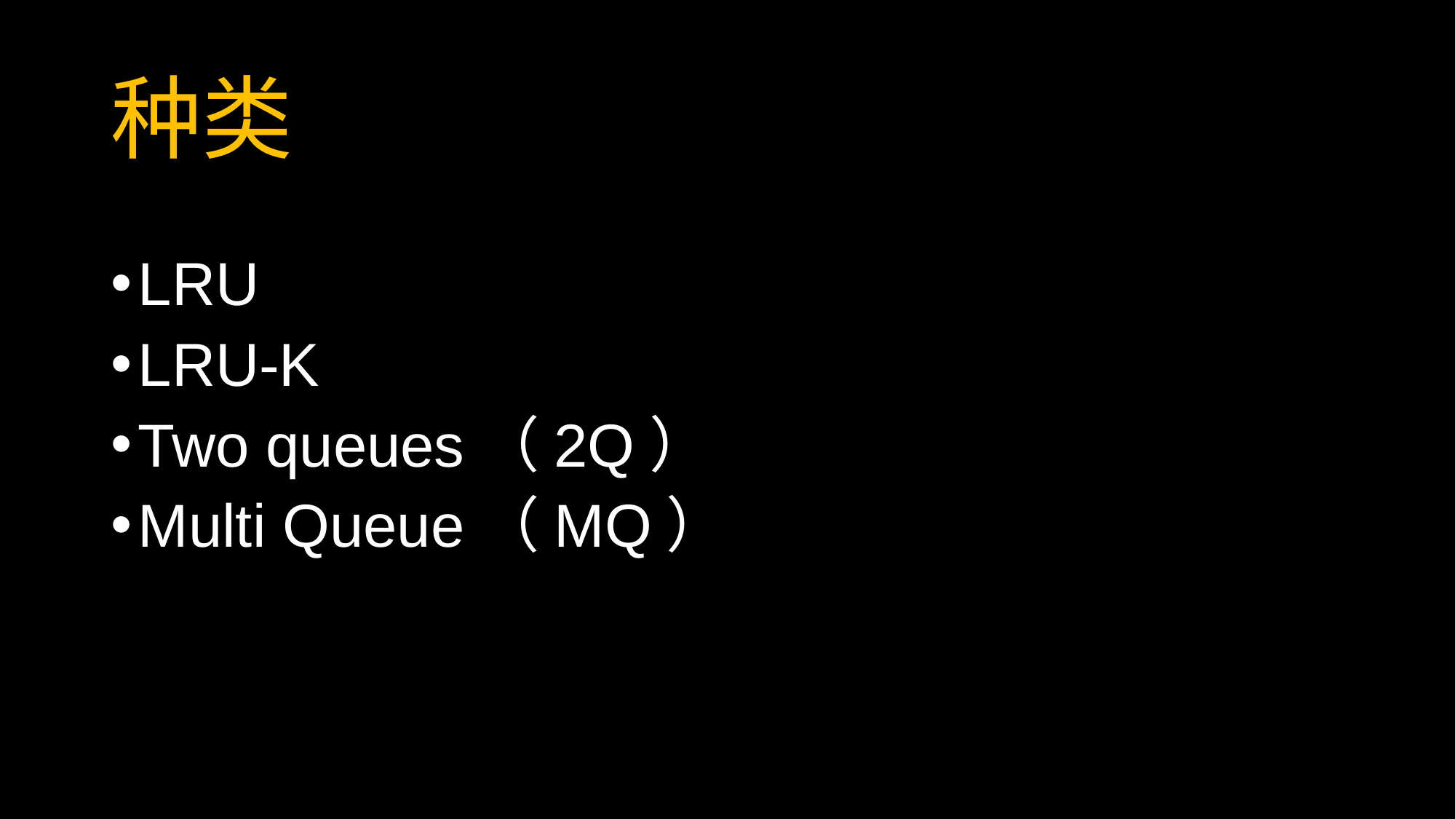

# 种类
LRU
LRU-K
Two queues（2Q）
Multi Queue（MQ）